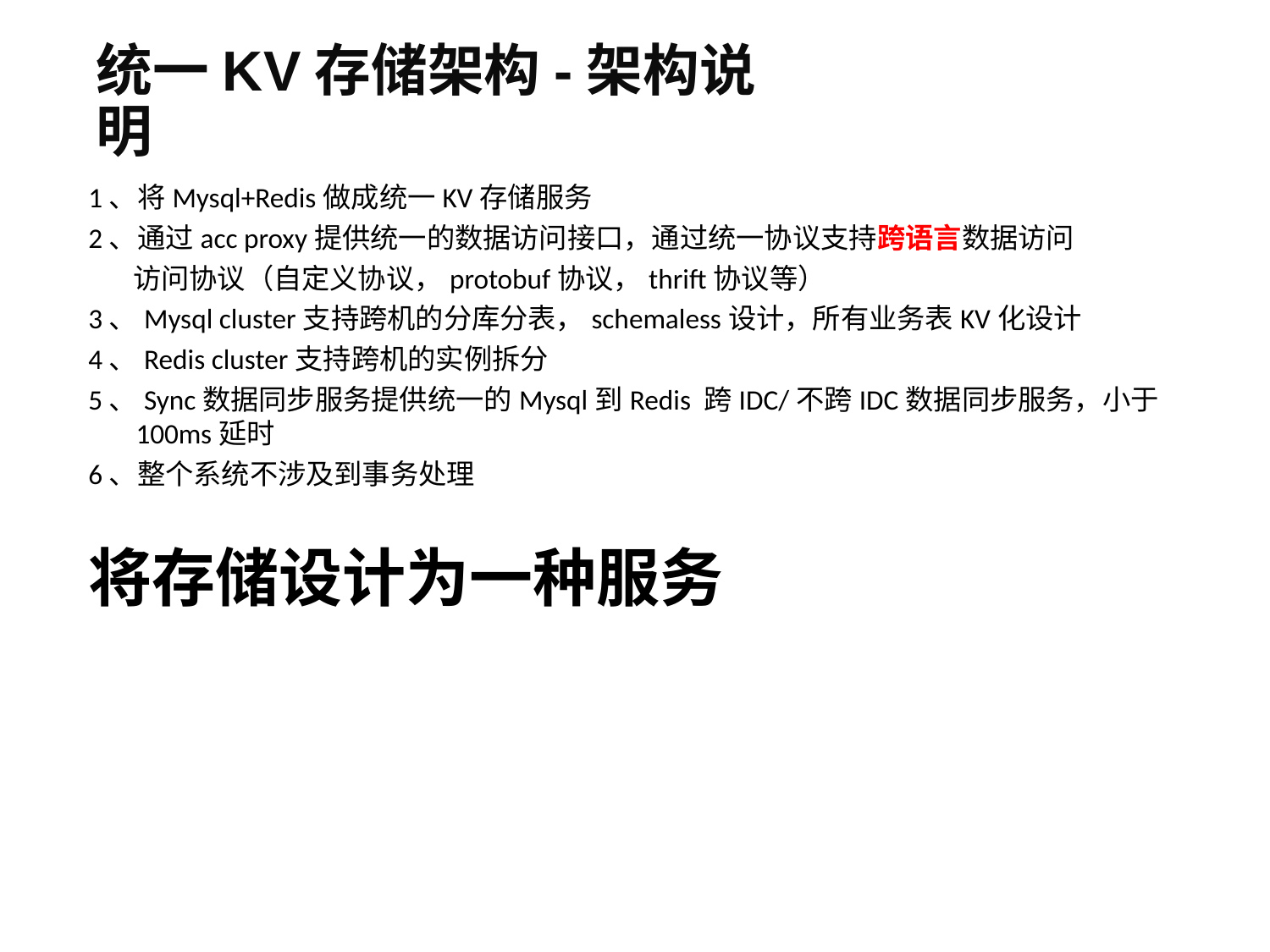

统一KV存储架构-架构说明
1、将Mysql+Redis做成统一KV存储服务
2、通过acc proxy提供统一的数据访问接口，通过统一协议支持跨语言数据访问
      访问协议（自定义协议，protobuf协议，thrift协议等）
3、Mysql cluster支持跨机的分库分表，schemaless设计，所有业务表KV化设计
4、Redis cluster支持跨机的实例拆分
5、Sync数据同步服务提供统一的Mysql到Redis 跨IDC/不跨IDC数据同步服务，小于100ms延时
6、整个系统不涉及到事务处理

将存储设计为一种服务